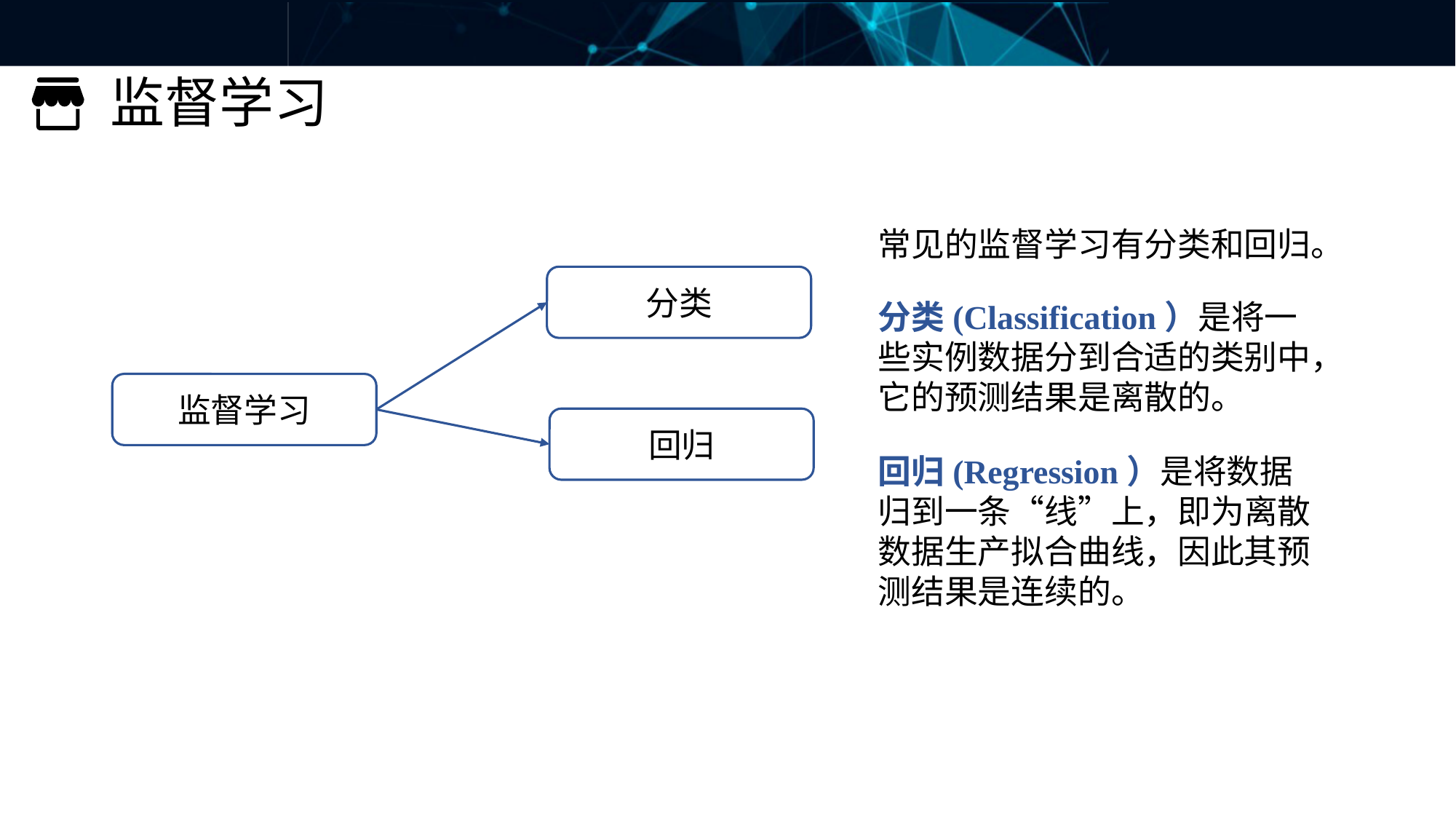

监督学习

常见的监督学习有分类和回归。
分类
分类(Classification）是将一些实例数据分到合适的类别中，它的预测结果是离散的。
监督学习
回归
回归(Regression）是将数据归到一条“线”上，即为离散数据生产拟合曲线，因此其预测结果是连续的。